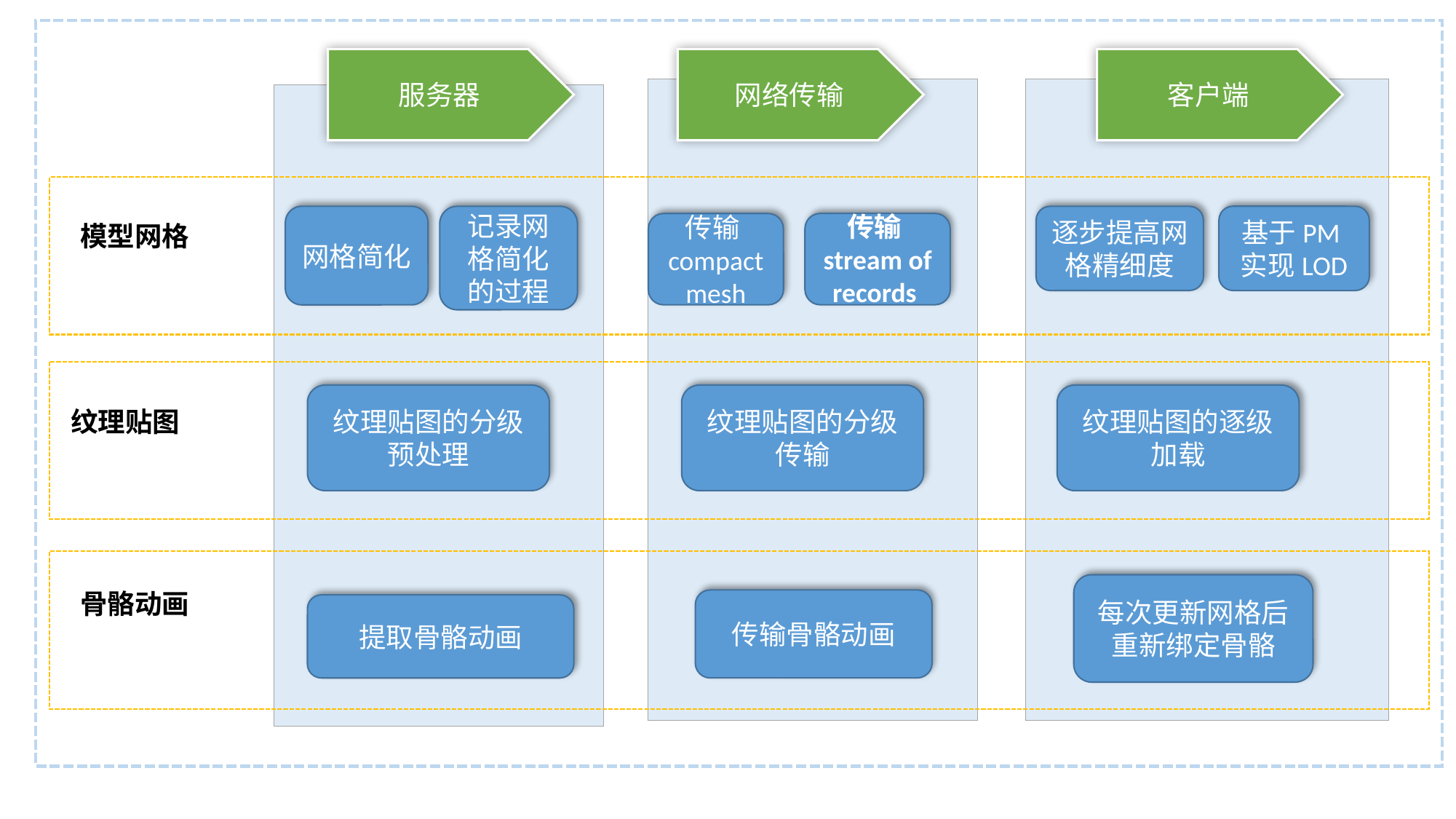

服务器
网络传输
客户端

网格简化
基于PM实现LOD
记录网格简化的过程
逐步提高网格精细度
传输stream of records
传输compact mesh
模型网格

纹理贴图的分级预处理
纹理贴图的分级传输
纹理贴图的逐级加载
纹理贴图

每次更新网格后重新绑定骨骼
骨骼动画

传输骨骼动画
提取骨骼动画